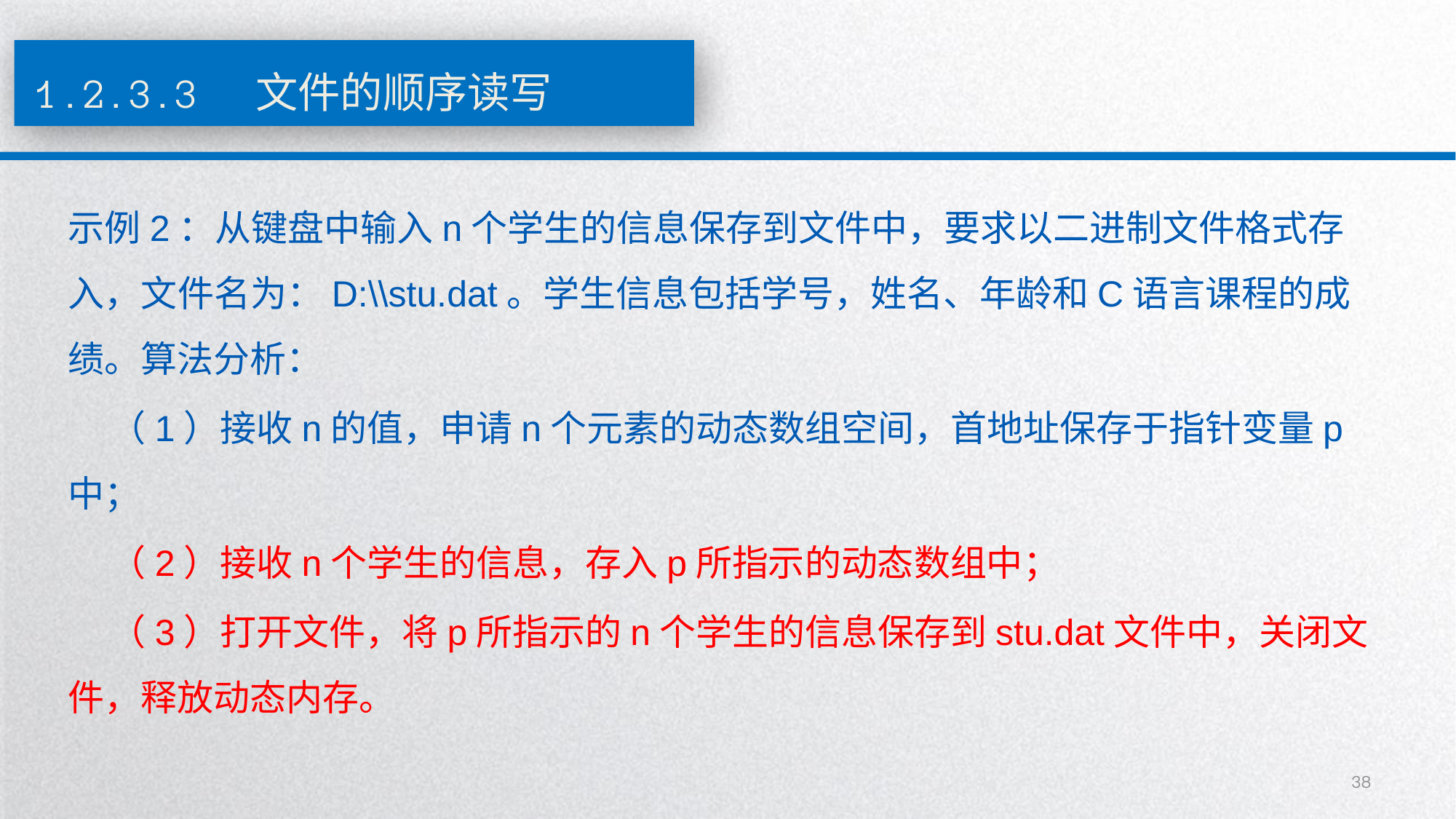

1.2.3.3  文件的顺序读写
# 示例2：从键盘中输入n个学生的信息保存到文件中，要求以二进制文件格式存入，文件名为：D:\\stu.dat。学生信息包括学号，姓名、年龄和C语言课程的成绩。算法分析：
    （1）接收n的值，申请n个元素的动态数组空间，首地址保存于指针变量p中；
    （2）接收n个学生的信息，存入p所指示的动态数组中；
    （3）打开文件，将p所指示的n个学生的信息保存到stu.dat文件中，关闭文件，释放动态内存。
38